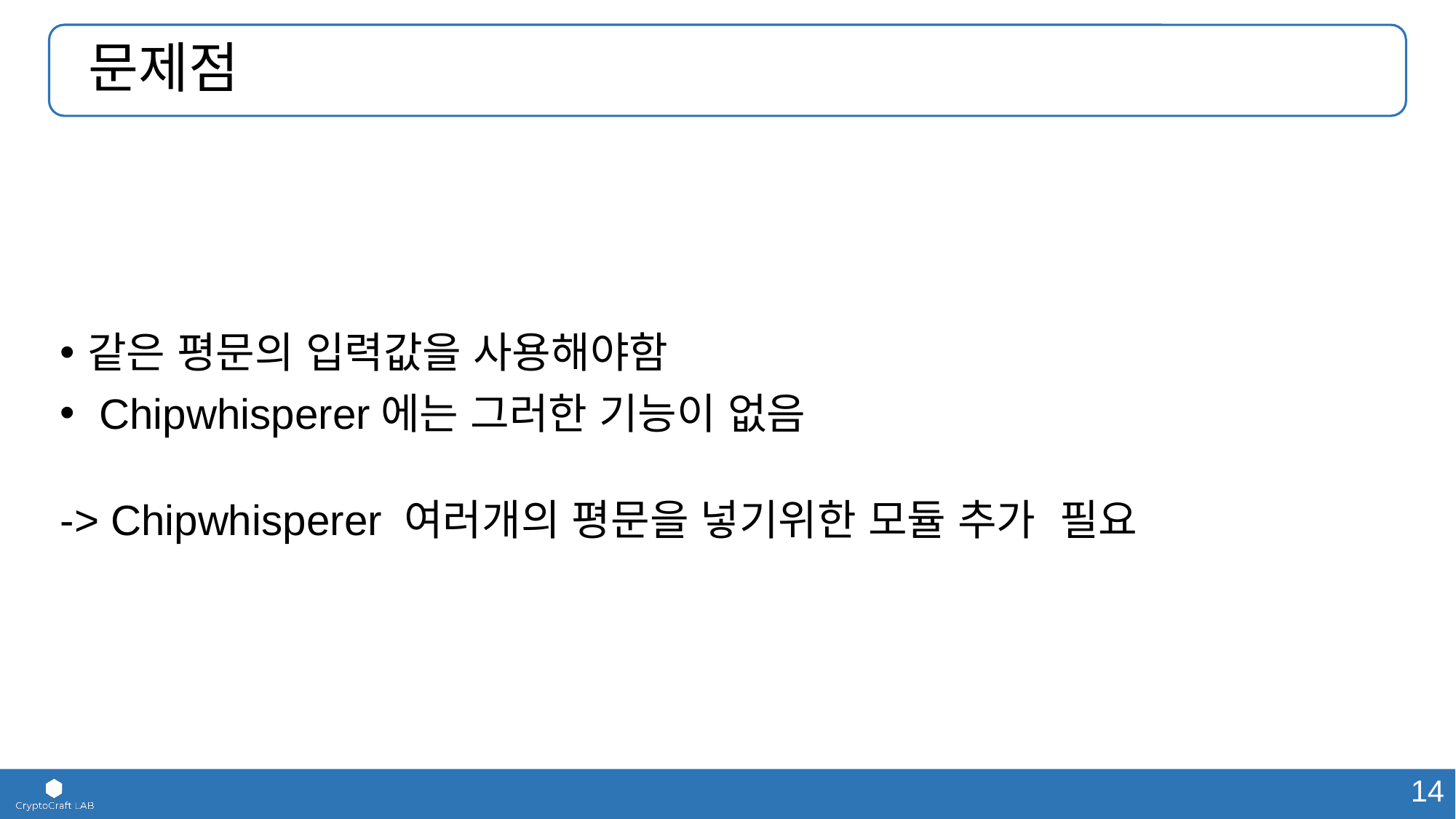

# 문제점

같은 평문의 입력값을 사용해야함
 Chipwhisperer에는 그러한 기능이 없음
-> Chipwhisperer 여러개의 평문을 넣기위한 모듈 추가  필요